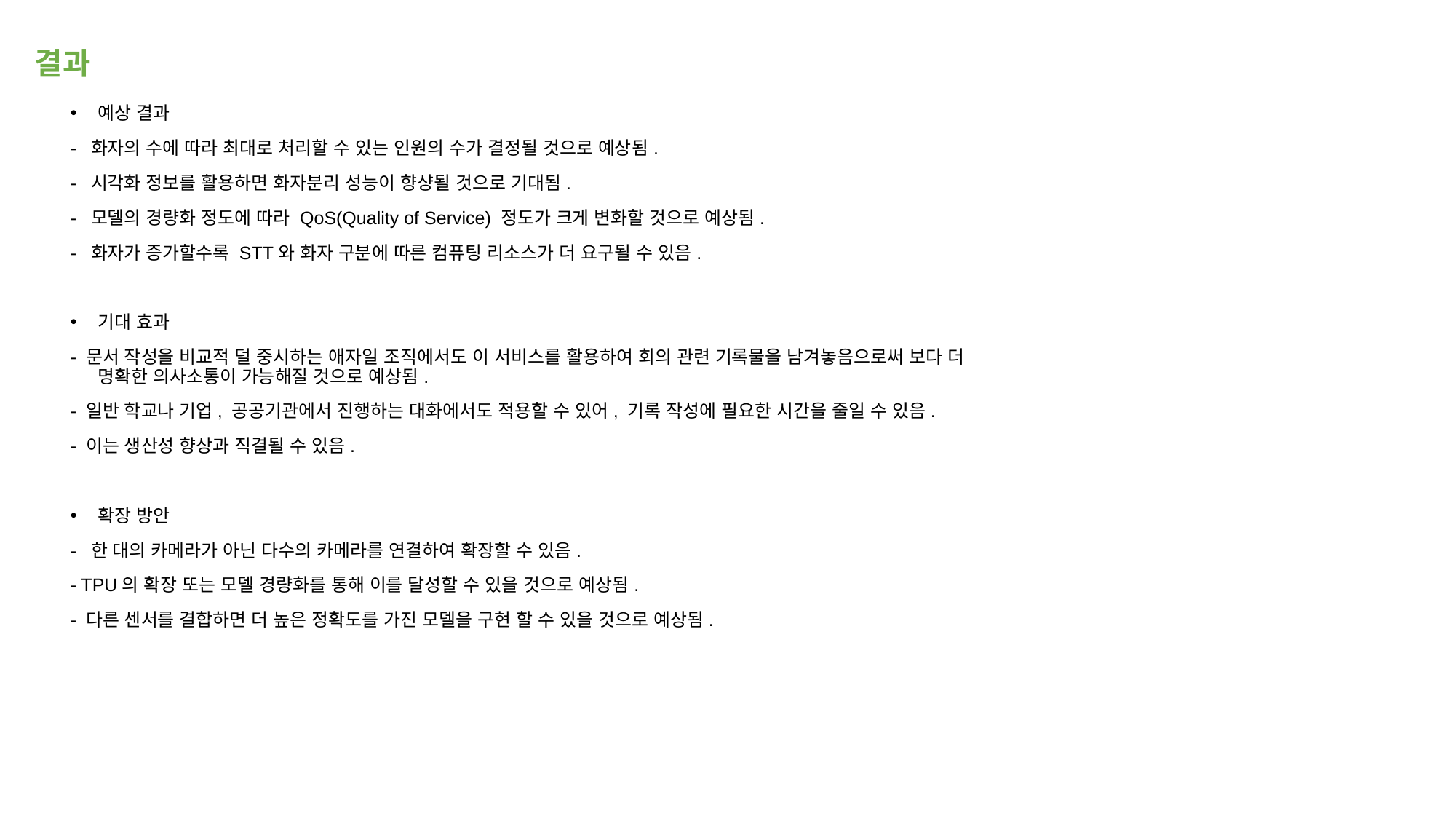

# 결과
예상 결과
-  화자의 수에 따라 최대로 처리할 수 있는 인원의 수가 결정될 것으로 예상됨.
-  시각화 정보를 활용하면 화자분리 성능이 향샹될 것으로 기대됨.
-  모델의 경량화 정도에 따라 QoS(Quality of Service) 정도가 크게 변화할 것으로 예상됨.
-  화자가 증가할수록 STT와 화자 구분에 따른 컴퓨팅 리소스가 더 요구될 수 있음.

기대 효과
- 문서 작성을 비교적 덜 중시하는 애자일 조직에서도 이 서비스를 활용하여 회의 관련 기록물을 남겨놓음으로써 보다 더 명확한 의사소통이 가능해질 것으로 예상됨.
- 일반 학교나 기업, 공공기관에서 진행하는 대화에서도 적용할 수 있어, 기록 작성에 필요한 시간을 줄일 수 있음.
- 이는 생산성 향상과 직결될 수 있음.

확장 방안
-  한 대의 카메라가 아닌 다수의 카메라를 연결하여 확장할 수 있음.
- TPU의 확장 또는 모델 경량화를 통해 이를 달성할 수 있을 것으로 예상됨.
- 다른 센서를 결합하면 더 높은 정확도를 가진 모델을 구현 할 수 있을 것으로 예상됨.